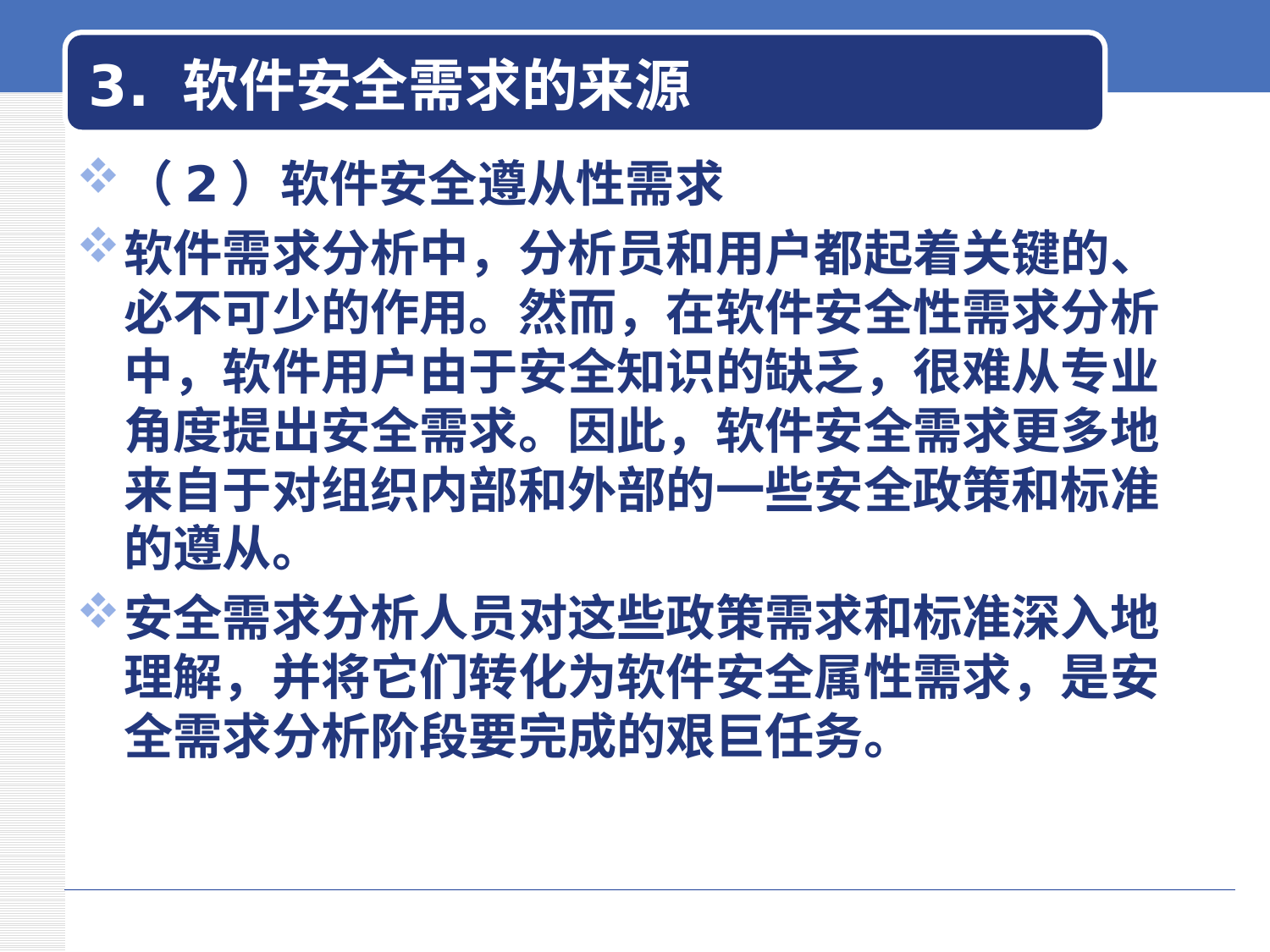

# 3. 软件安全需求的来源
（2）软件安全遵从性需求
软件需求分析中，分析员和用户都起着关键的、必不可少的作用。然而，在软件安全性需求分析中，软件用户由于安全知识的缺乏，很难从专业角度提出安全需求。因此，软件安全需求更多地来自于对组织内部和外部的一些安全政策和标准的遵从。
安全需求分析人员对这些政策需求和标准深入地理解，并将它们转化为软件安全属性需求，是安全需求分析阶段要完成的艰巨任务。